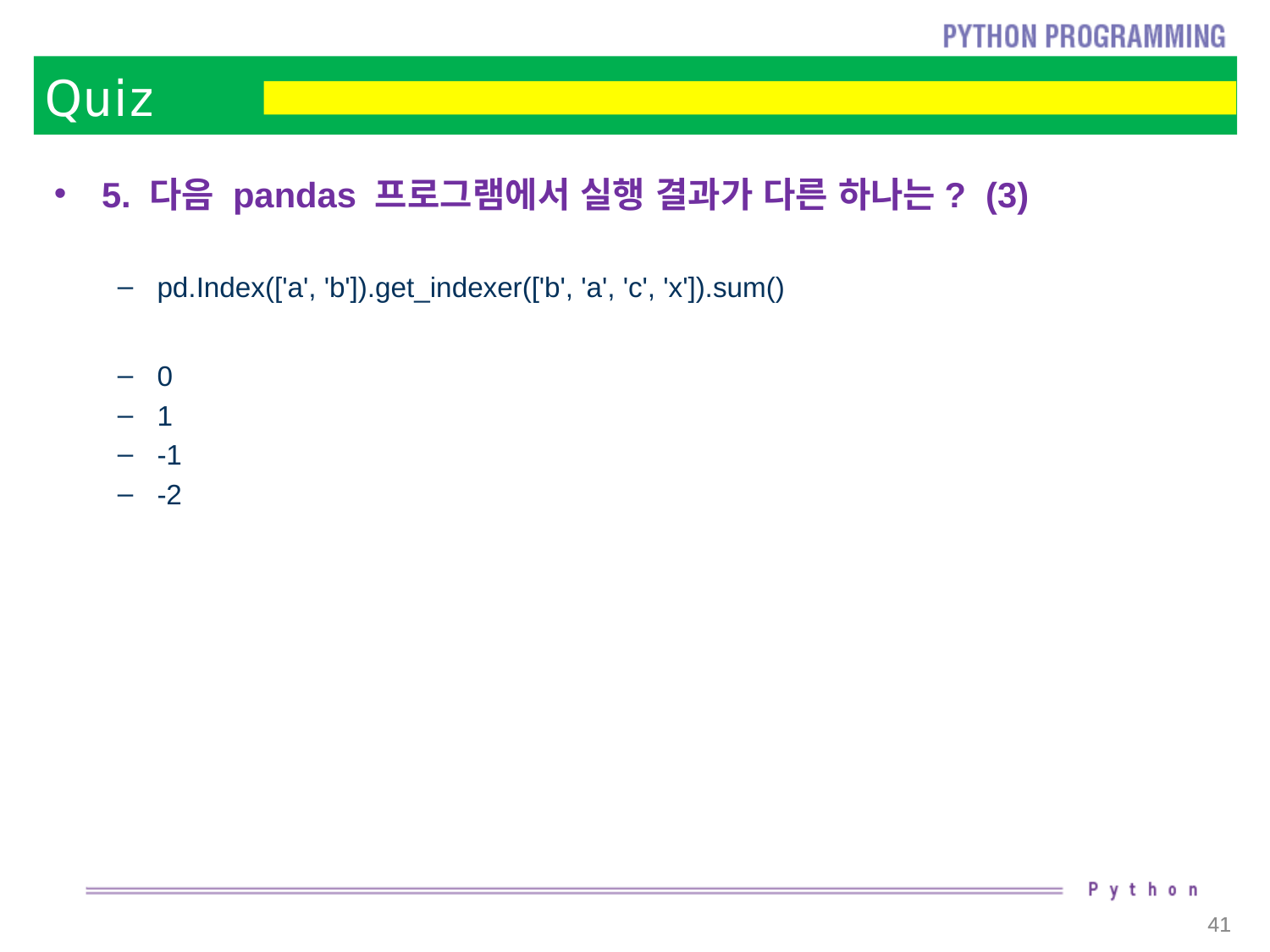

# Quiz

5. 다음 pandas 프로그램에서 실행 결과가 다른 하나는?  (3)

pd.Index(['a', 'b']).get_indexer(['b', 'a', 'c', 'x']).sum()

0
1
-1
-2
41